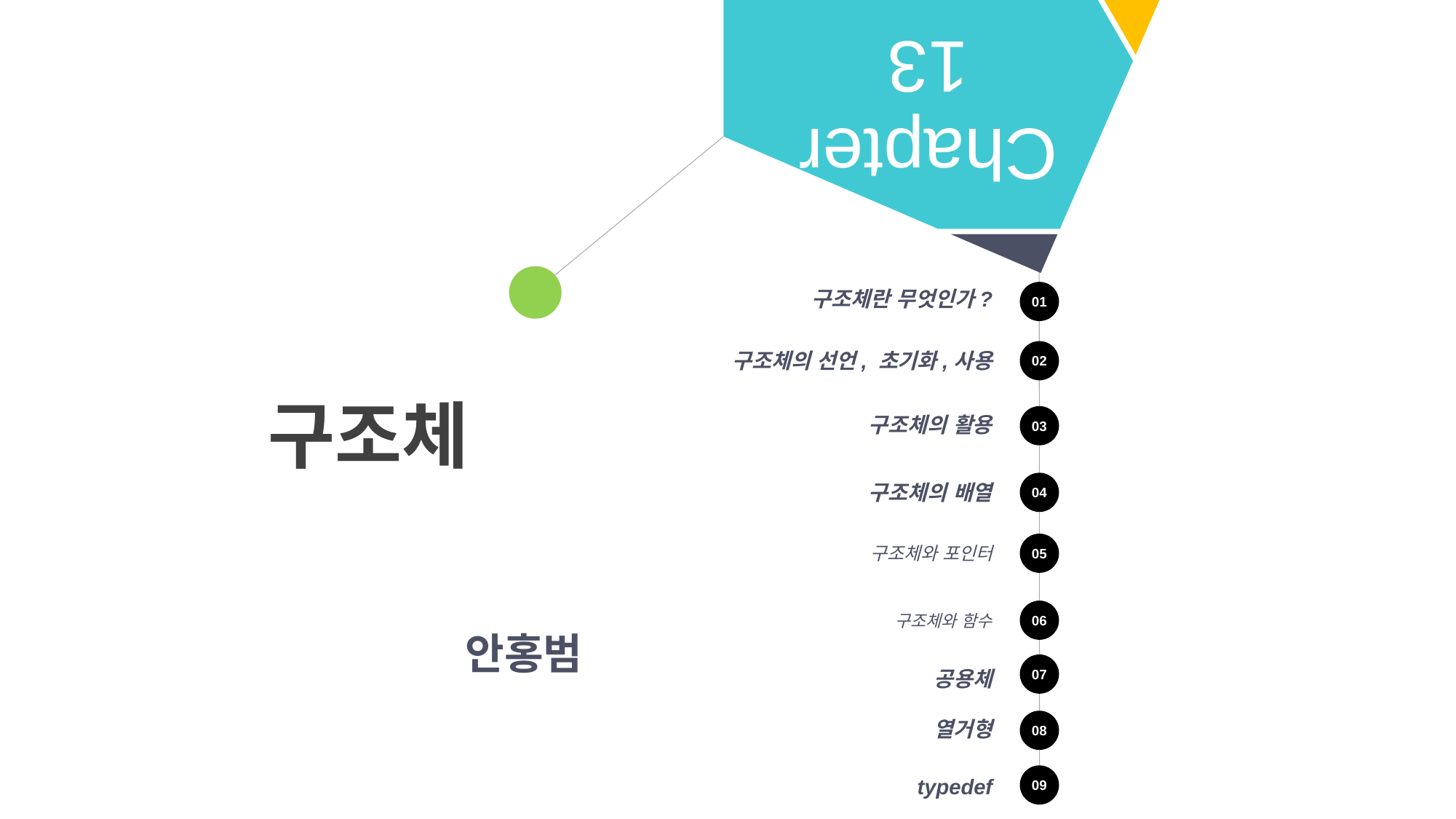

Chapter
13

구조체란 무엇인가?
01
구조체
02
구조체의 선언, 초기화,사용
구조체의 활용
03
04
구조체의 배열
05
구조체와 포인터
안홍범
06
구조체와 함수
07
공용체
열거형
08
09
typedef